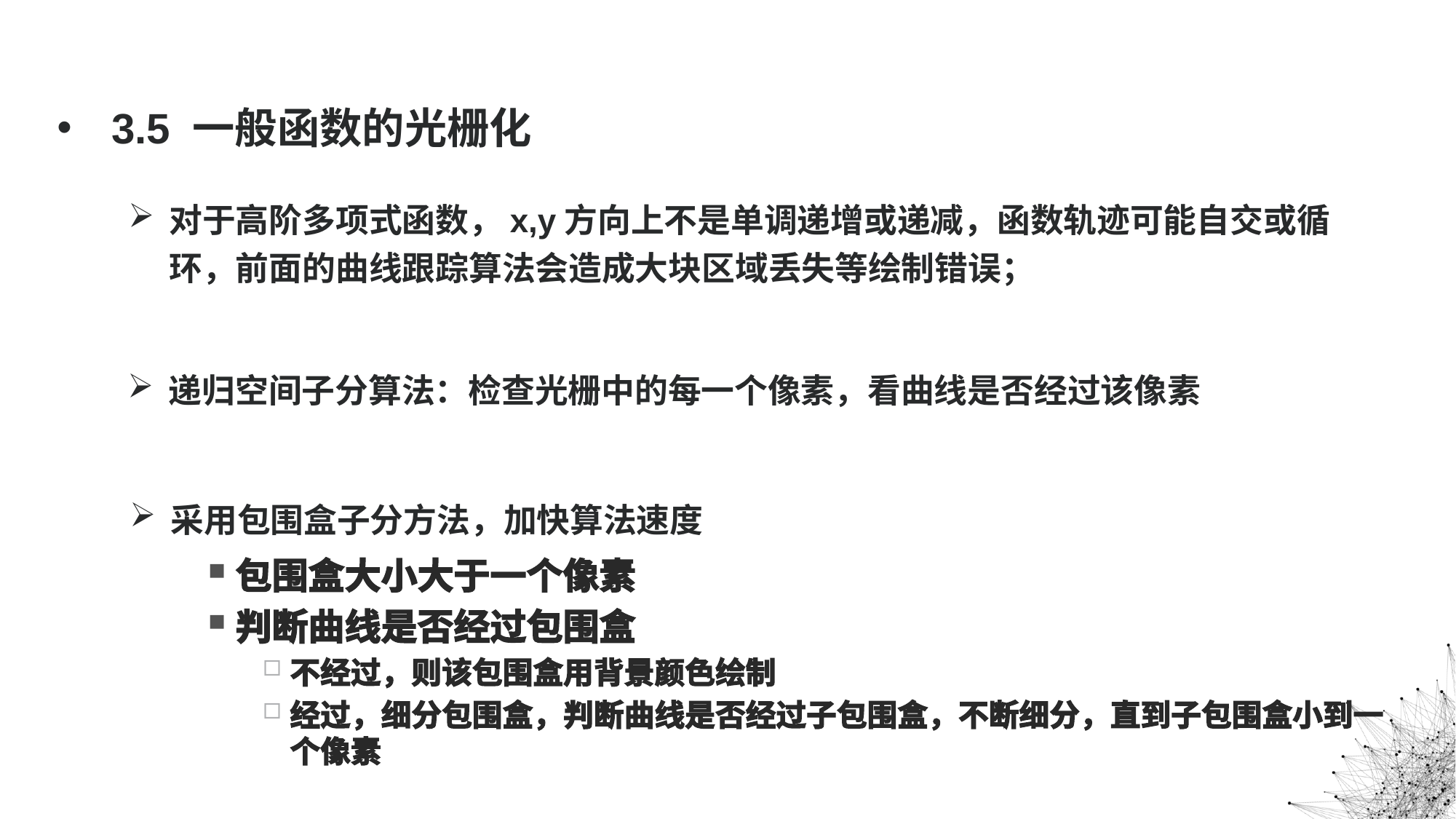

# 3.5 一般函数的光栅化
对于高阶多项式函数，x,y方向上不是单调递增或递减，函数轨迹可能自交或循环，前面的曲线跟踪算法会造成大块区域丢失等绘制错误；

递归空间子分算法：检查光栅中的每一个像素，看曲线是否经过该像素

采用包围盒子分方法，加快算法速度
包围盒大小大于一个像素
判断曲线是否经过包围盒
不经过，则该包围盒用背景颜色绘制
经过，细分包围盒，判断曲线是否经过子包围盒，不断细分，直到子包围盒小到一个像素